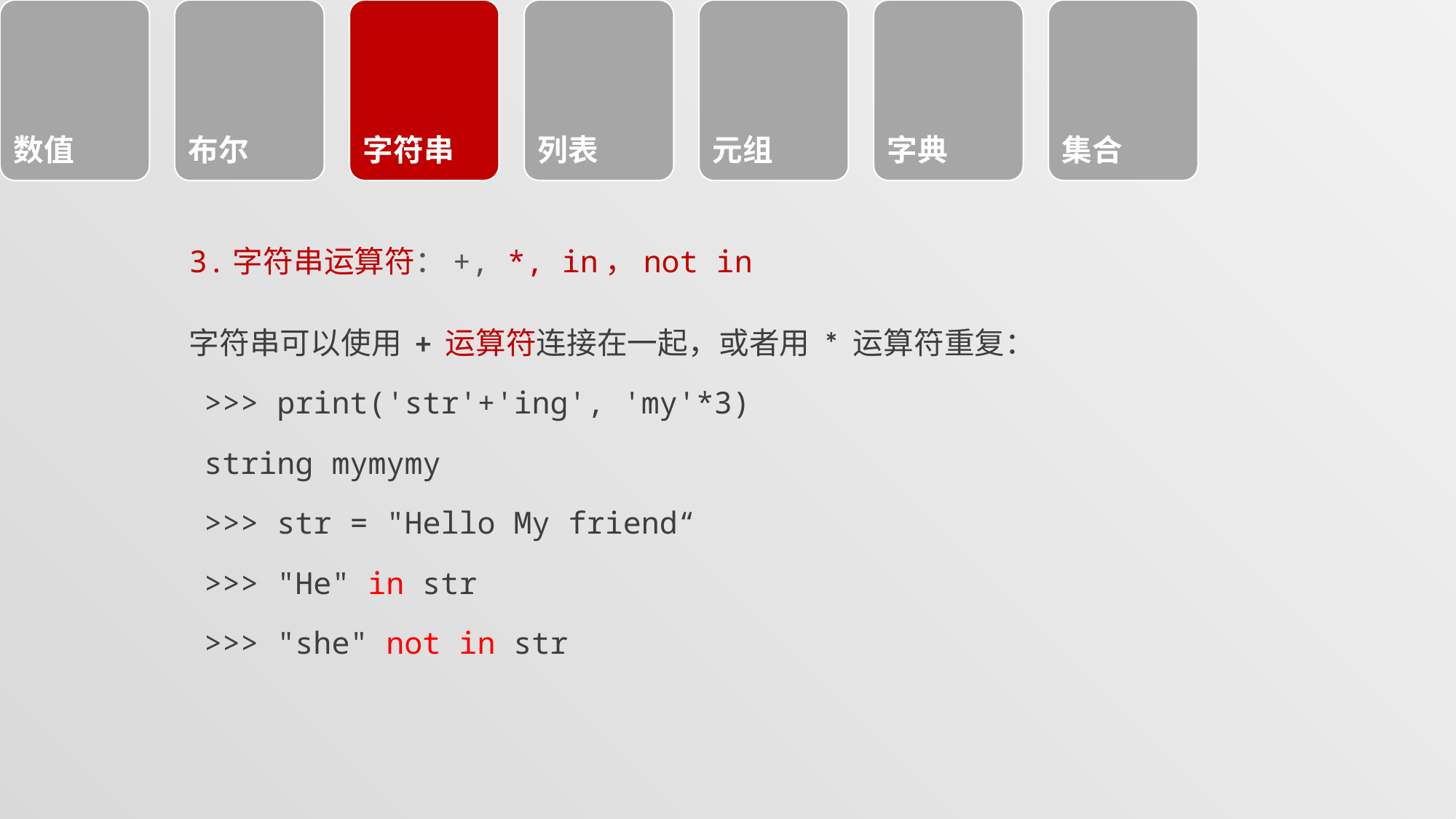

#
3.字符串运算符：+, *, in，not in
字符串可以使用 + 运算符连接在一起，或者用 * 运算符重复：
>>> print('str'+'ing', 'my'*3)
string mymymy
>>> str = "Hello My friend“
>>> "He" in str
>>> "she" not in str